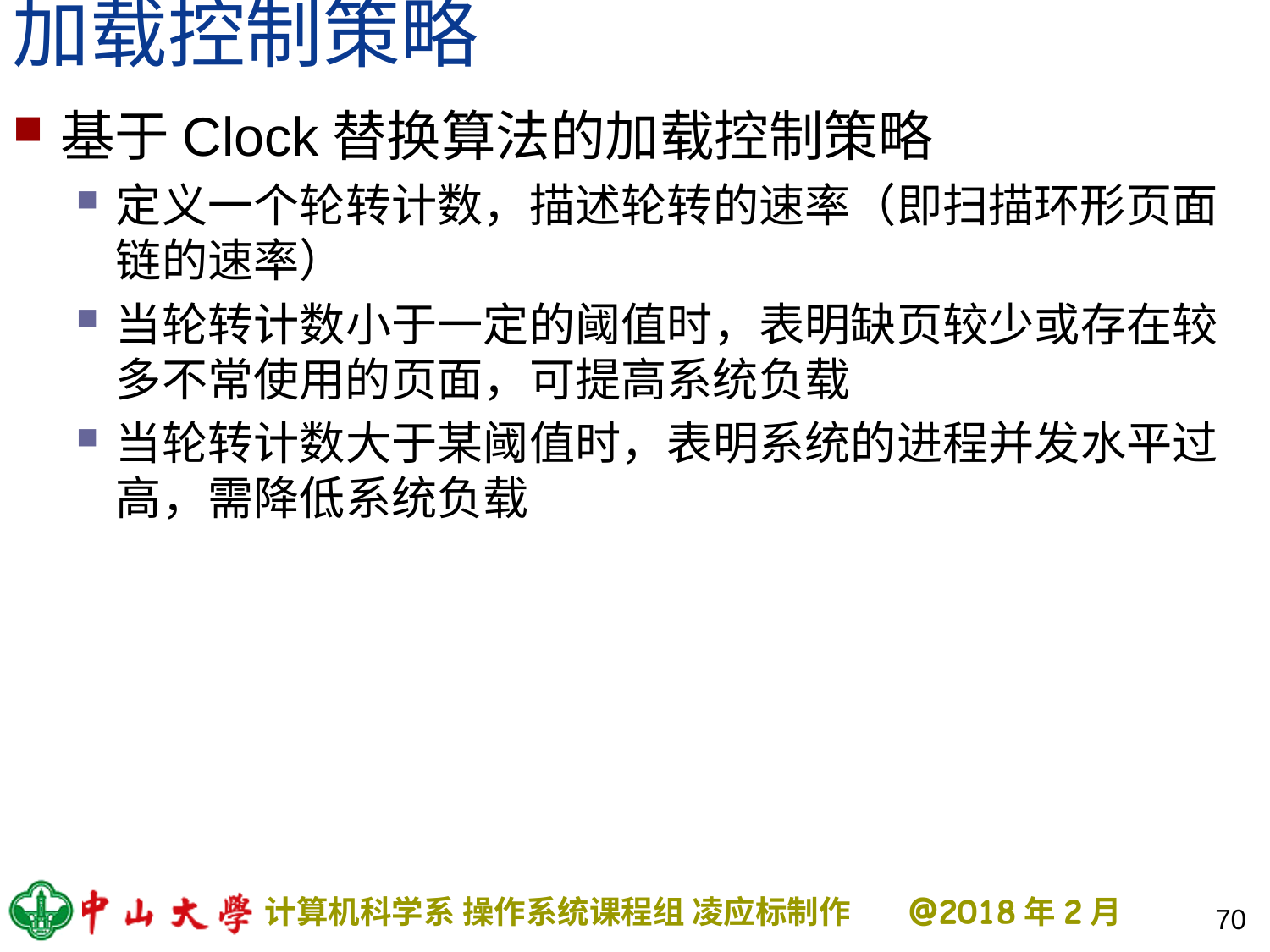

# 加载控制策略
基于Clock替换算法的加载控制策略
定义一个轮转计数，描述轮转的速率（即扫描环形页面链的速率）
当轮转计数小于一定的阈值时，表明缺页较少或存在较多不常使用的页面，可提高系统负载
当轮转计数大于某阈值时，表明系统的进程并发水平过高，需降低系统负载
70